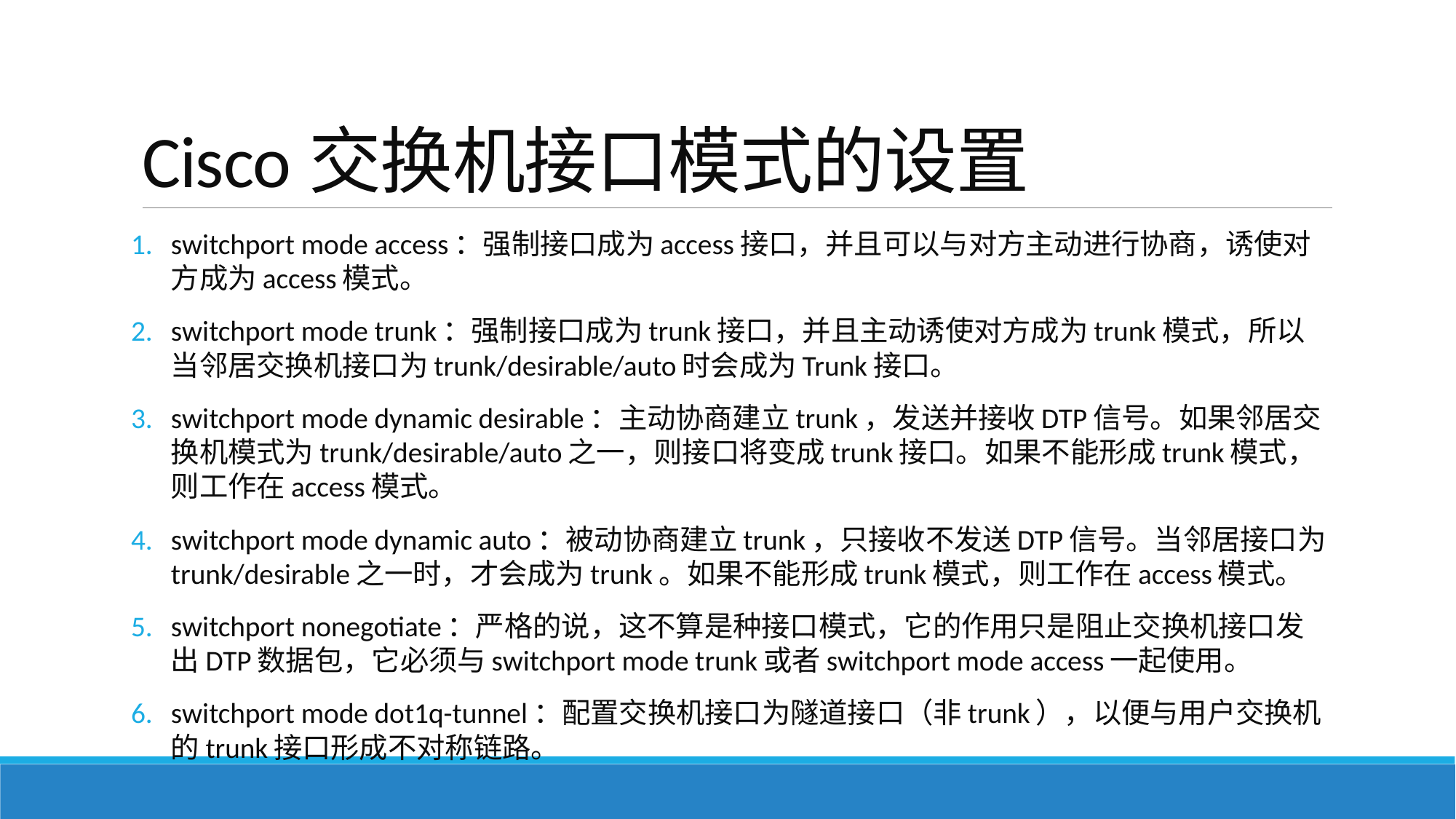

# Cisco交换机接口模式的设置
switchport mode access：强制接口成为access接口，并且可以与对方主动进行协商，诱使对方成为access模式。
switchport mode trunk：强制接口成为trunk接口，并且主动诱使对方成为trunk模式，所以当邻居交换机接口为trunk/desirable/auto时会成为Trunk接口。
switchport mode dynamic desirable：主动协商建立trunk，发送并接收DTP信号。如果邻居交换机模式为trunk/desirable/auto之一，则接口将变成trunk接口。如果不能形成trunk模式，则工作在access模式。
switchport mode dynamic auto：被动协商建立trunk，只接收不发送DTP信号。当邻居接口为trunk/desirable之一时，才会成为trunk。如果不能形成trunk模式，则工作在access模式。
switchport nonegotiate：严格的说，这不算是种接口模式，它的作用只是阻止交换机接口发出DTP数据包，它必须与switchport mode trunk或者switchport mode access一起使用。
switchport mode dot1q-tunnel：配置交换机接口为隧道接口（非trunk），以便与用户交换机的trunk接口形成不对称链路。